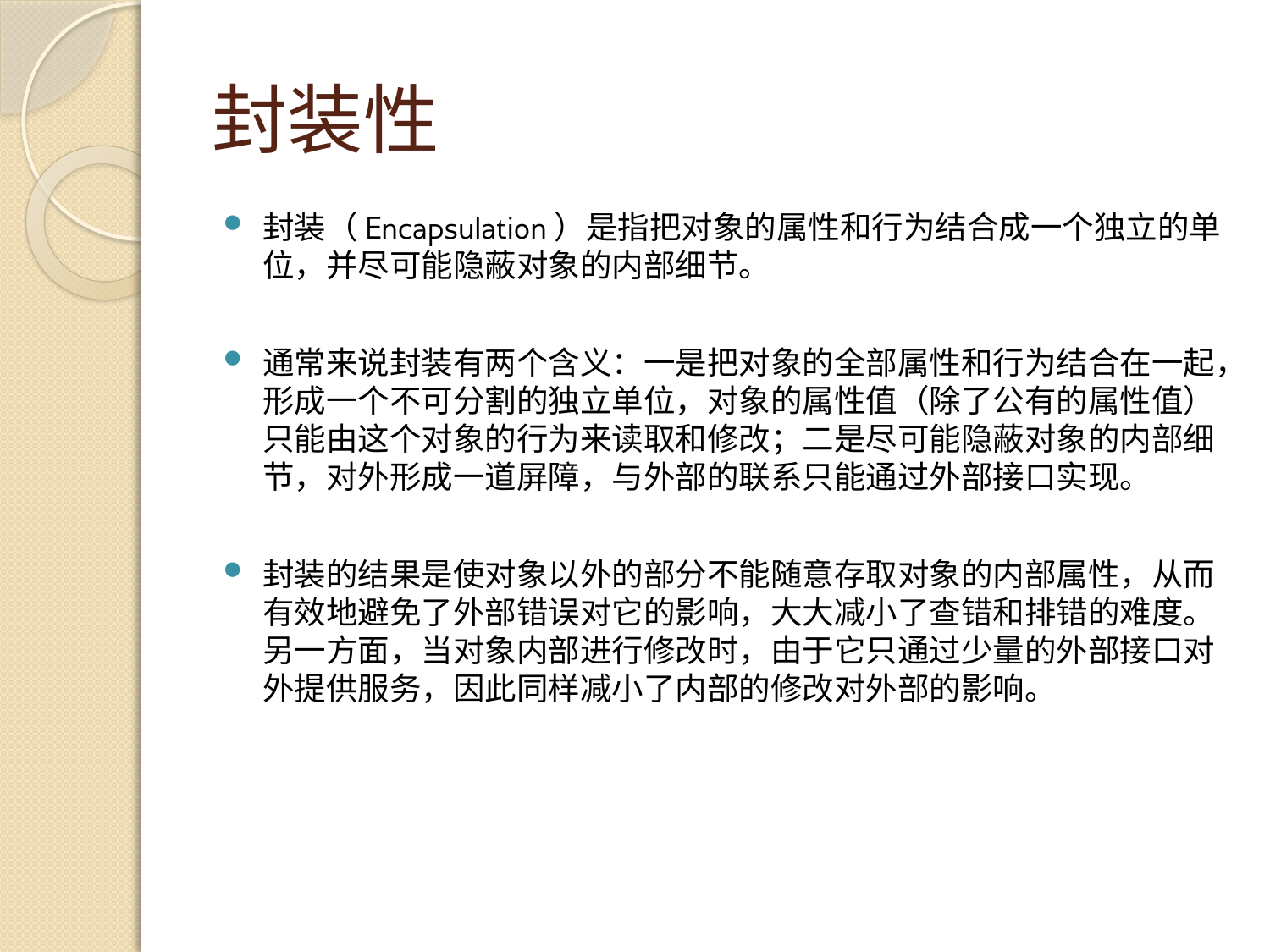

# 封装性
封装（Encapsulation）是指把对象的属性和行为结合成一个独立的单位，并尽可能隐蔽对象的内部细节。

通常来说封装有两个含义：一是把对象的全部属性和行为结合在一起，形成一个不可分割的独立单位，对象的属性值（除了公有的属性值）只能由这个对象的行为来读取和修改；二是尽可能隐蔽对象的内部细节，对外形成一道屏障，与外部的联系只能通过外部接口实现。

封装的结果是使对象以外的部分不能随意存取对象的内部属性，从而有效地避免了外部错误对它的影响，大大减小了查错和排错的难度。另一方面，当对象内部进行修改时，由于它只通过少量的外部接口对外提供服务，因此同样减小了内部的修改对外部的影响。